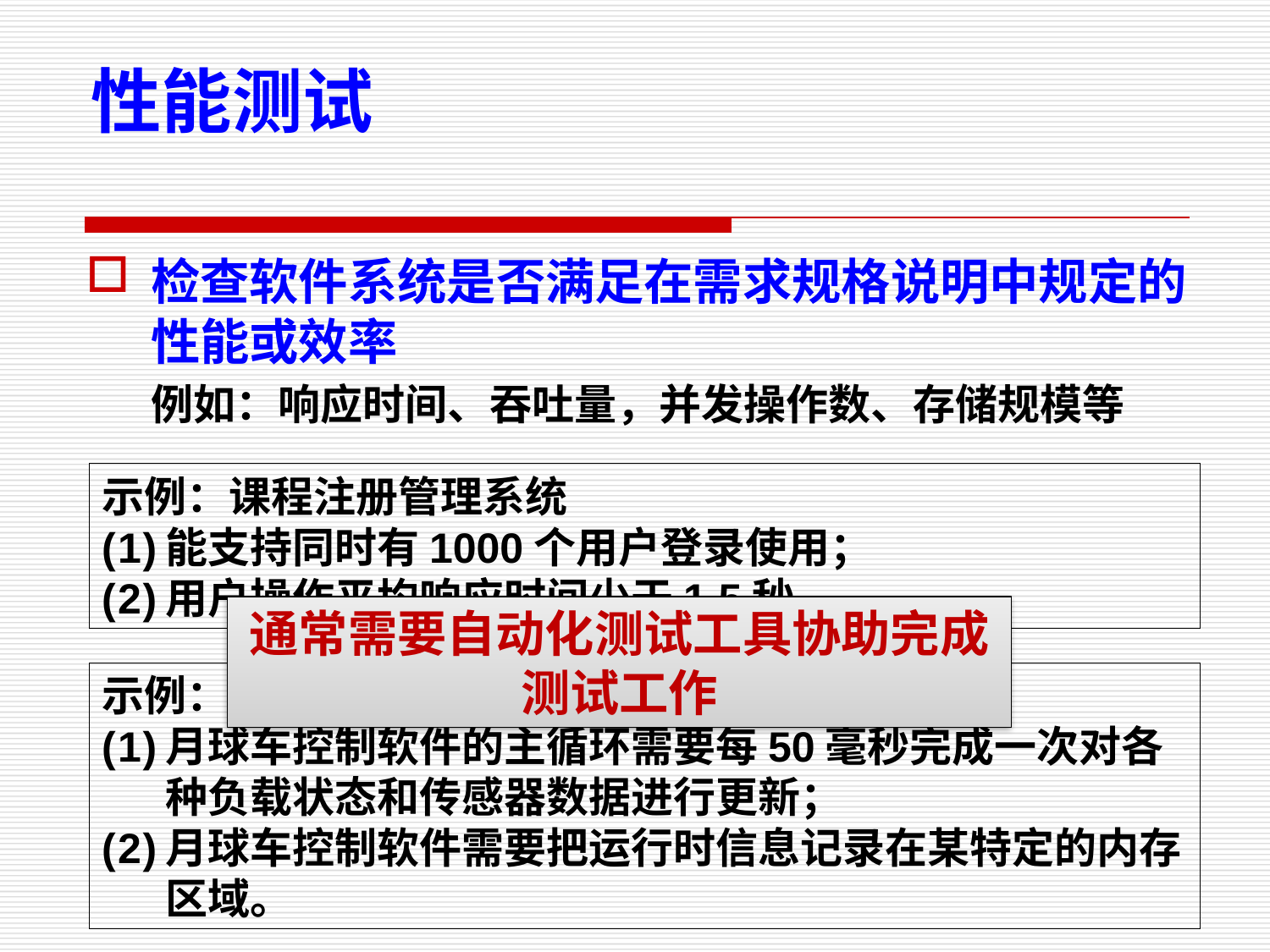

性能测试
检查软件系统是否满足在需求规格说明中规定的性能或效率
例如：响应时间、吞吐量，并发操作数、存储规模等
示例：课程注册管理系统
能支持同时有1000个用户登录使用；
用户操作平均响应时间少于1.5秒。
通常需要自动化测试工具协助完成测试工作
示例：月球车控制软件
月球车控制软件的主循环需要每50毫秒完成一次对各种负载状态和传感器数据进行更新；
月球车控制软件需要把运行时信息记录在某特定的内存区域。